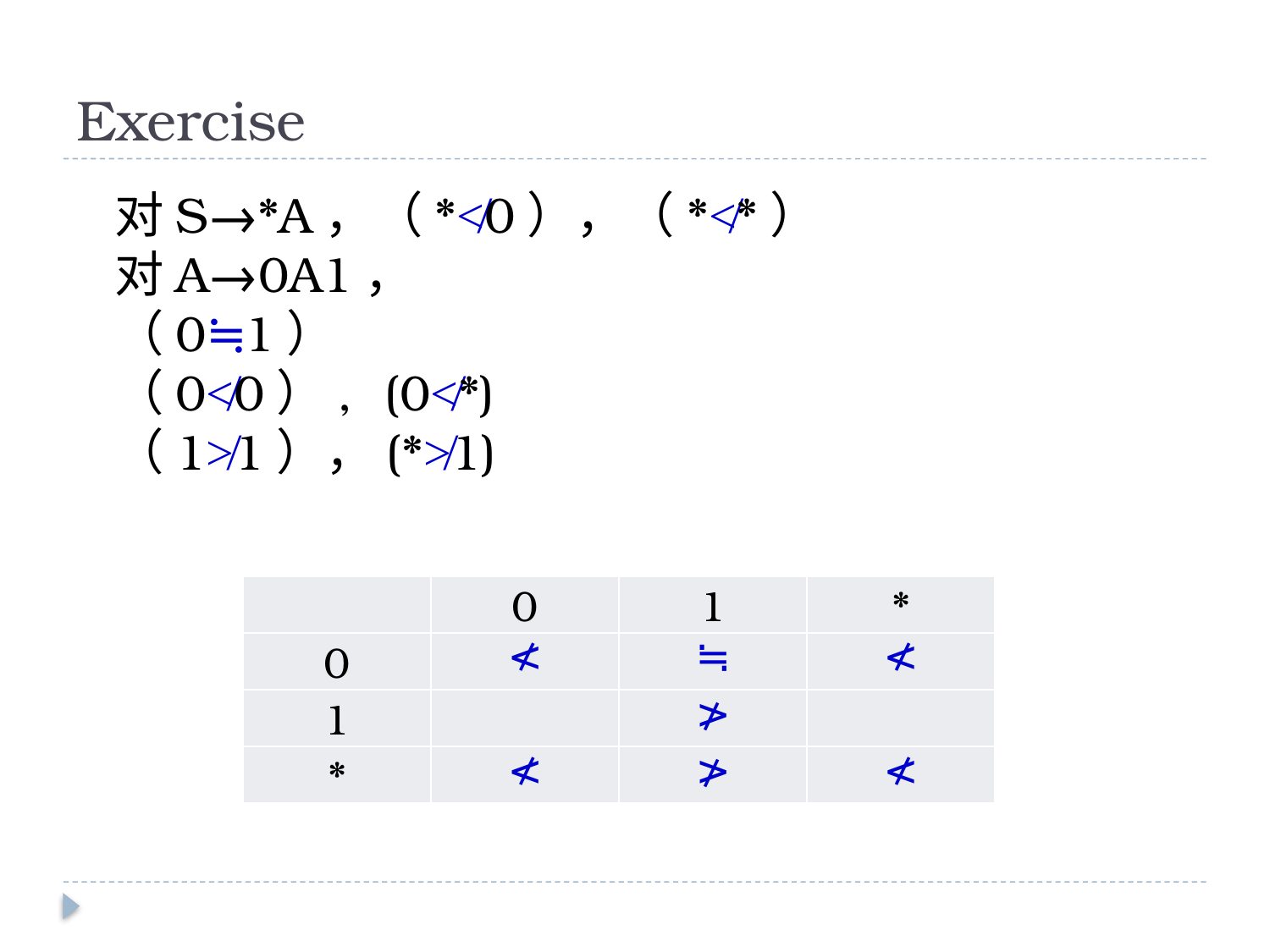

# Exercise
对S→*A，（*≮0），（*≮*）
对A→0A1，
（0≒1）
（0≮0）,  (0≮*)
（1≯1），(*≯1)
|  | 0 | 1 | \* |
| --- | --- | --- | --- |
| 0 | ≮ | ≒ | ≮ |
| 1 |  | ≯ |  |
| \* | ≮ | ≯ | ≮ |
21